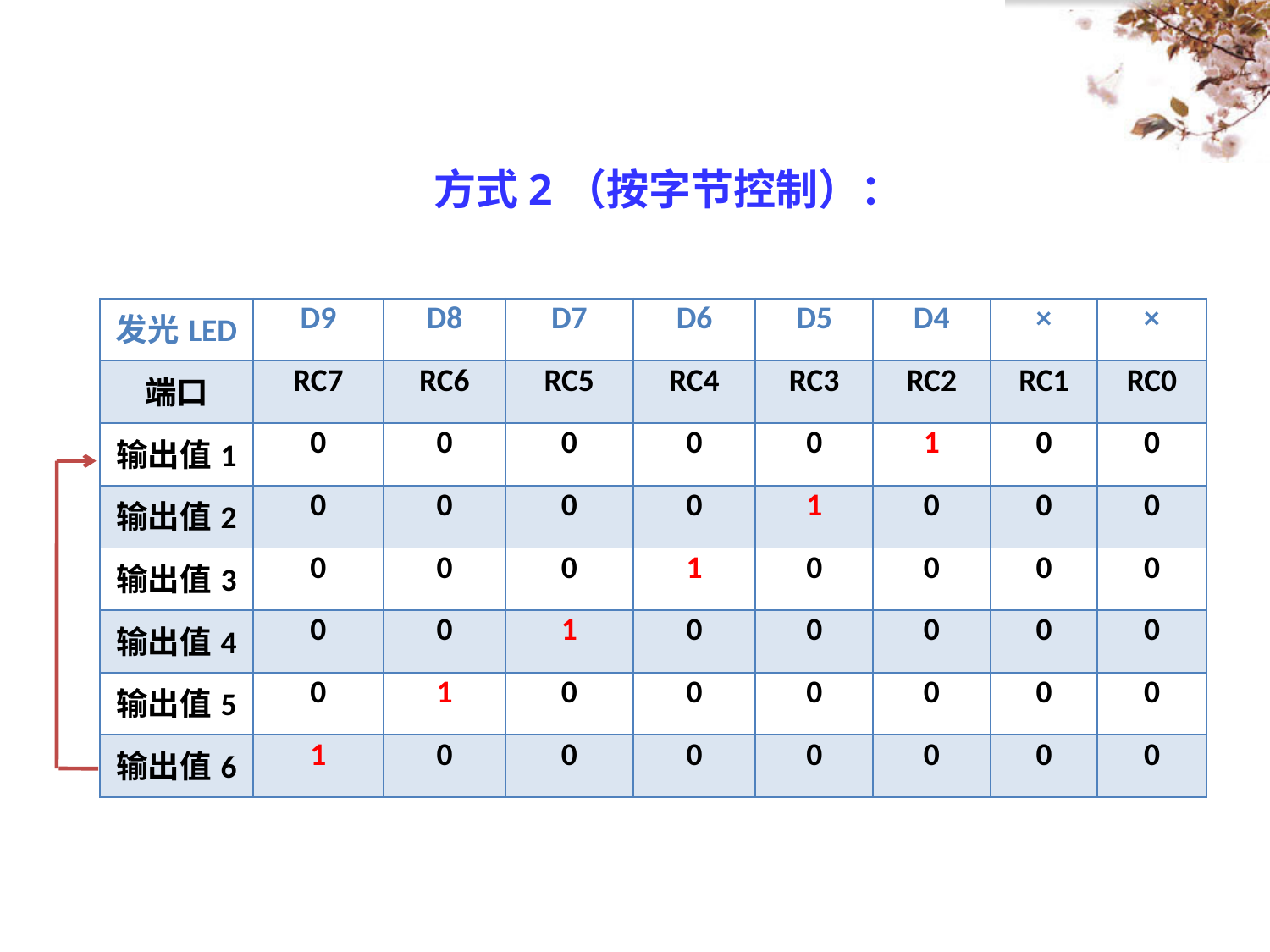

#
方式2（按字节控制）：
| 发光LED | D9 | D8 | D7 | D6 | D5 | D4 | × | × |
| --- | --- | --- | --- | --- | --- | --- | --- | --- |
| 端口 | RC7 | RC6 | RC5 | RC4 | RC3 | RC2 | RC1 | RC0 |
| 输出值1 | 0 | 0 | 0 | 0 | 0 | 1 | 0 | 0 |
| 输出值2 | 0 | 0 | 0 | 0 | 1 | 0 | 0 | 0 |
| 输出值3 | 0 | 0 | 0 | 1 | 0 | 0 | 0 | 0 |
| 输出值4 | 0 | 0 | 1 | 0 | 0 | 0 | 0 | 0 |
| 输出值5 | 0 | 1 | 0 | 0 | 0 | 0 | 0 | 0 |
| 输出值6 | 1 | 0 | 0 | 0 | 0 | 0 | 0 | 0 |